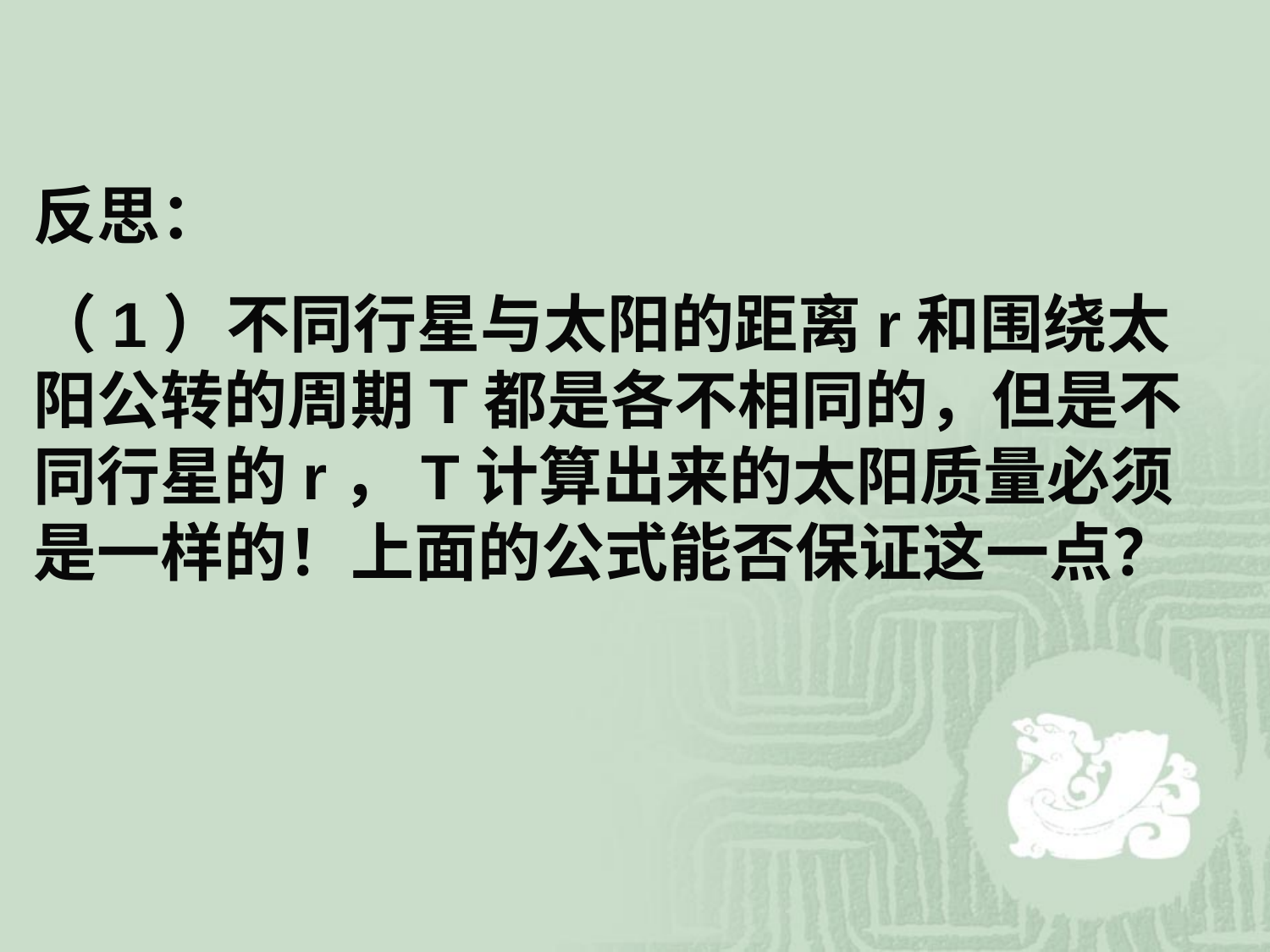

反思：
（1）不同行星与太阳的距离r和围绕太阳公转的周期T都是各不相同的，但是不同行星的r，T计算出来的太阳质量必须是一样的！上面的公式能否保证这一点？